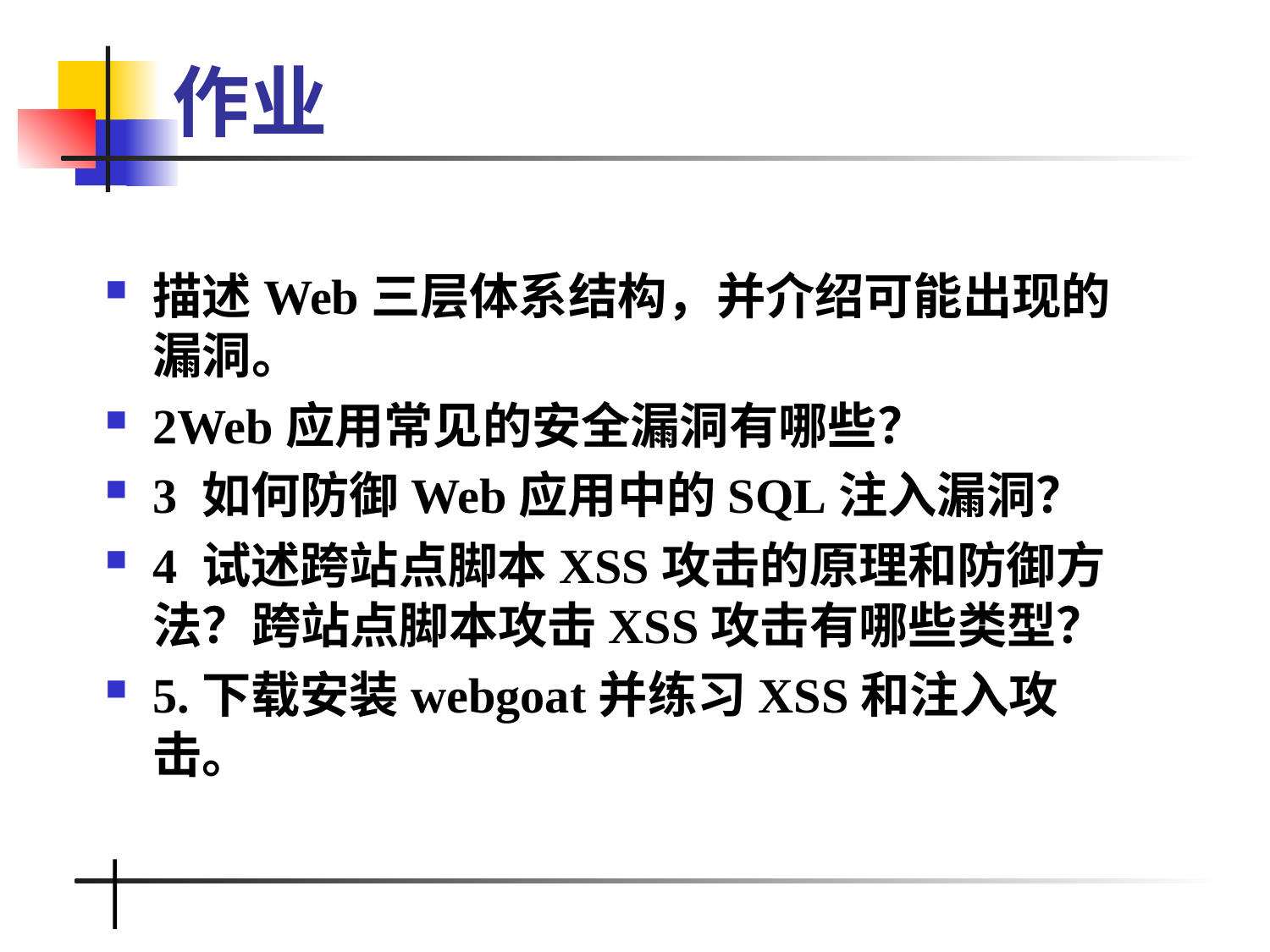

# 作业

描述Web三层体系结构，并介绍可能出现的漏洞。
2Web应用常见的安全漏洞有哪些？
3 如何防御Web应用中的SQL注入漏洞？
4 试述跨站点脚本XSS攻击的原理和防御方法？跨站点脚本攻击XSS攻击有哪些类型？
5.下载安装webgoat并练习XSS和注入攻击。